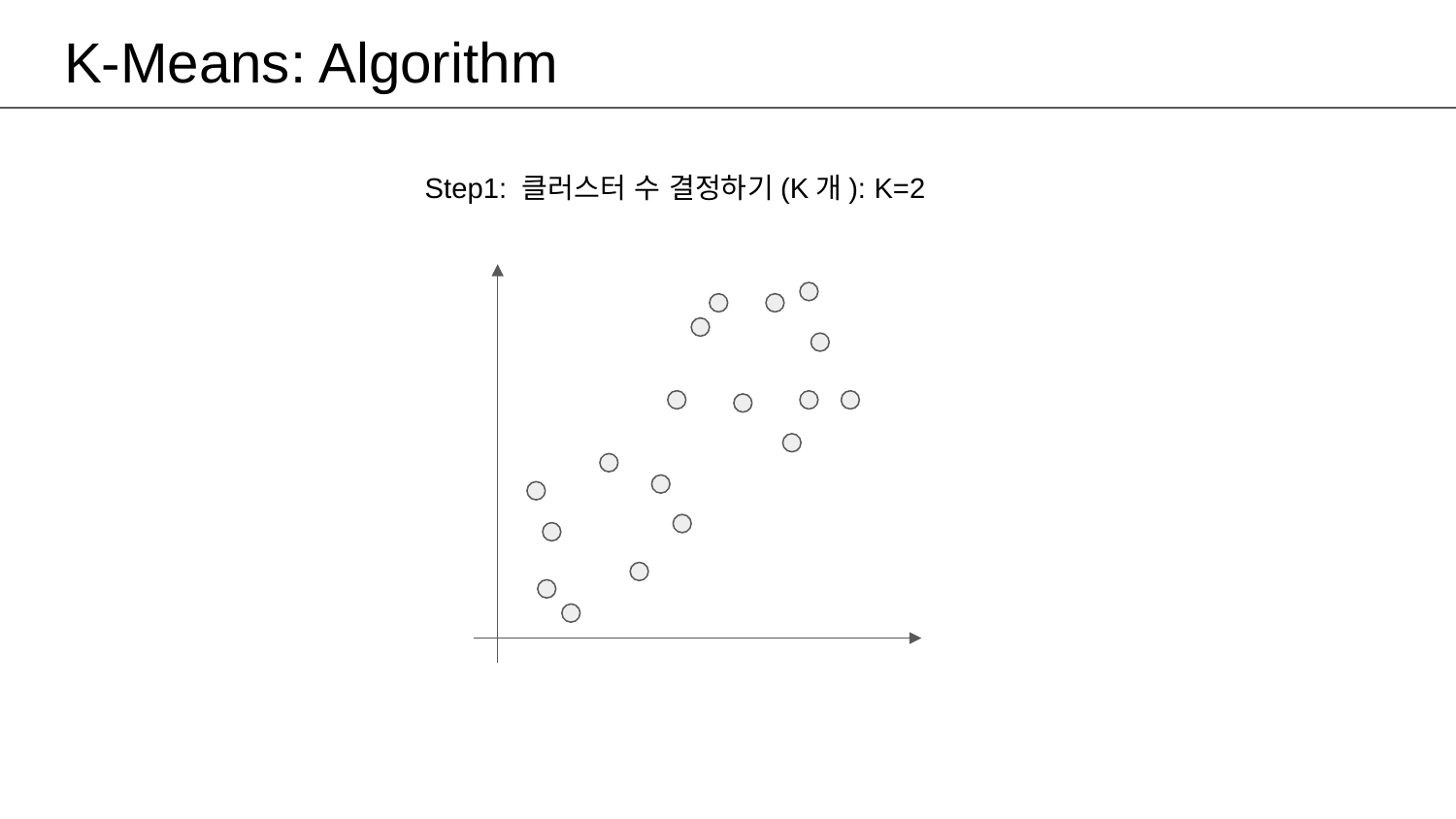

# K-Means: Algorithm
Step1: 클러스터 수 결정하기(K개): K=2